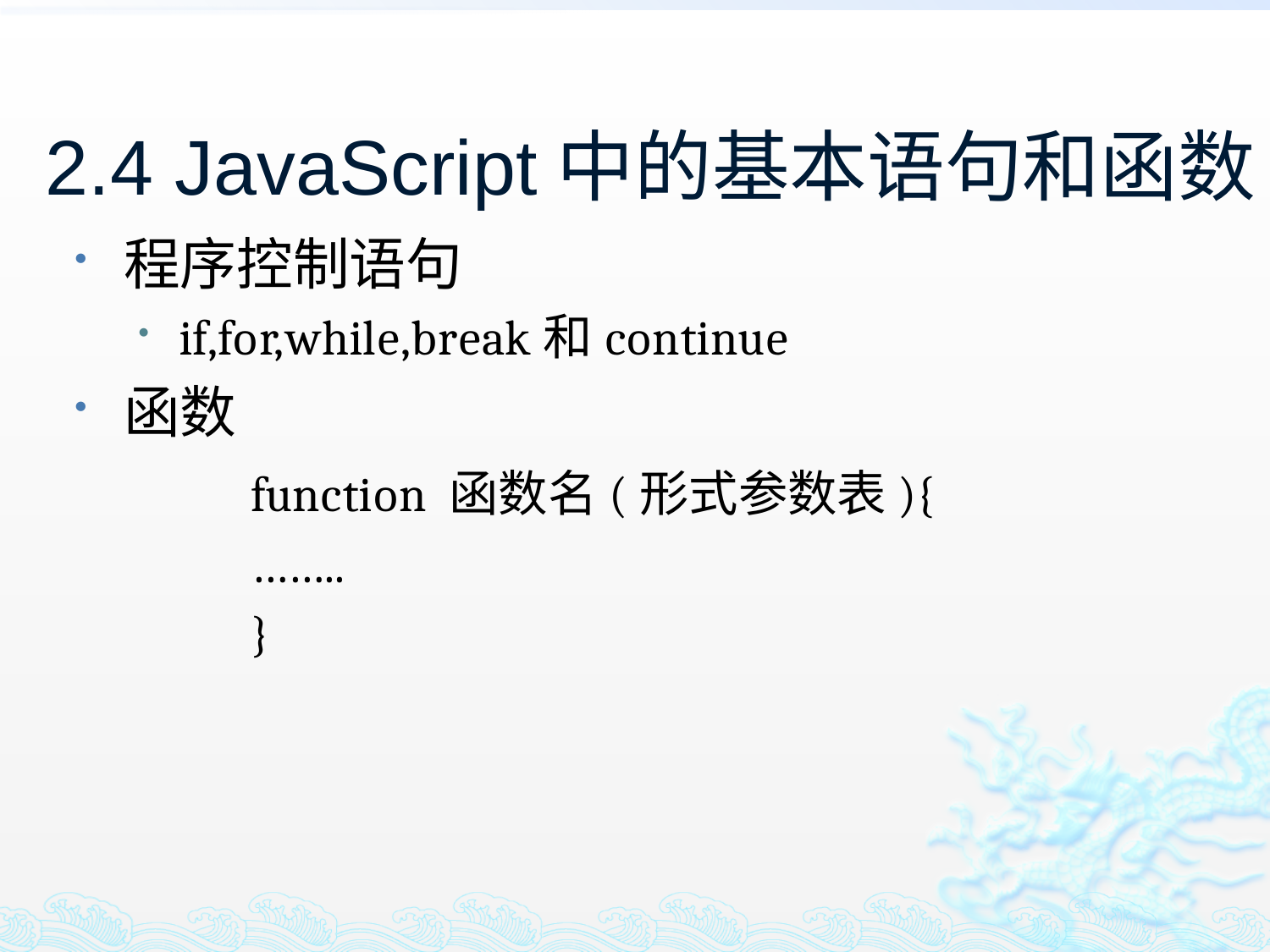

# 2.4 JavaScript中的基本语句和函数
程序控制语句
if,for,while,break和continue
函数
		function 函数名(形式参数表){
		……..
		}